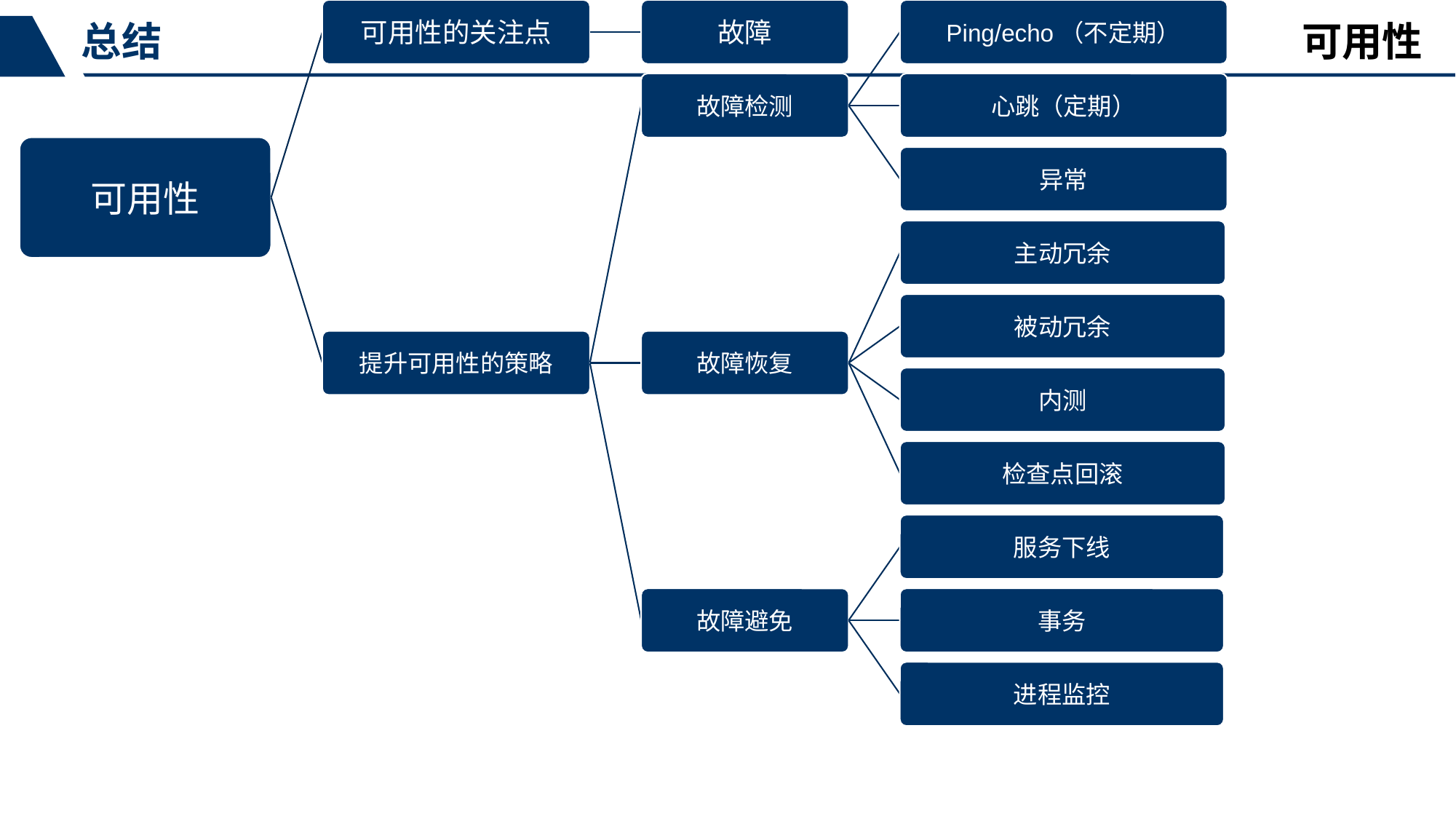

可用性

总结

可用性

可用性的关注点

故障

提升可用性的策略

故障检测

Ping/echo（不定期）

心跳（定期）

异常

故障恢复

主动冗余

被动冗余

内测

检查点回滚

故障避免

服务下线

事务

进程监控